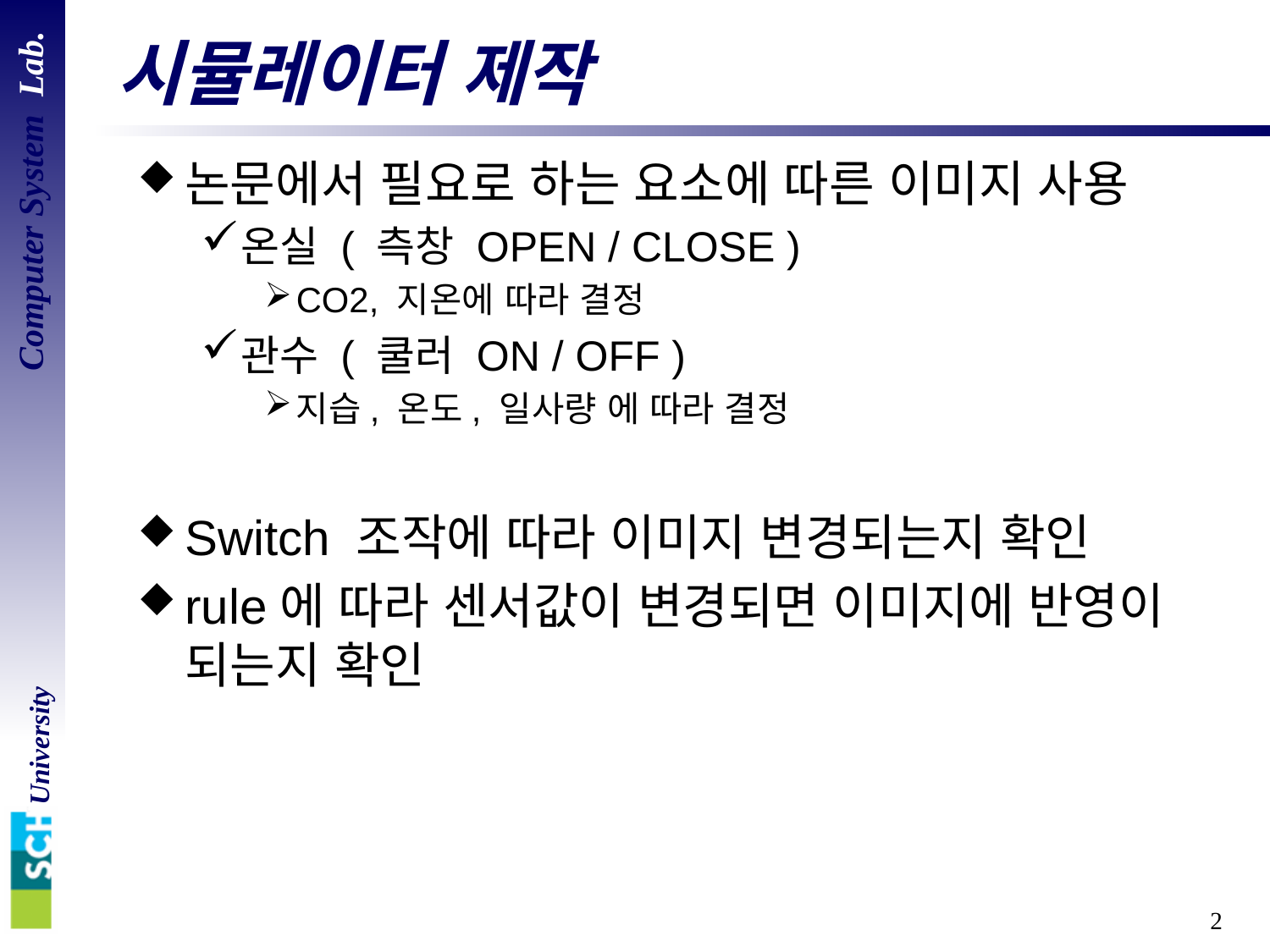

# 시뮬레이터 제작
논문에서 필요로 하는 요소에 따른 이미지 사용
온실 ( 측창 OPEN / CLOSE )
CO2, 지온에 따라 결정
관수 ( 쿨러 ON / OFF )
지습, 온도, 일사량 에 따라 결정

Switch 조작에 따라 이미지 변경되는지 확인
rule에 따라 센서값이 변경되면 이미지에 반영이 되는지 확인